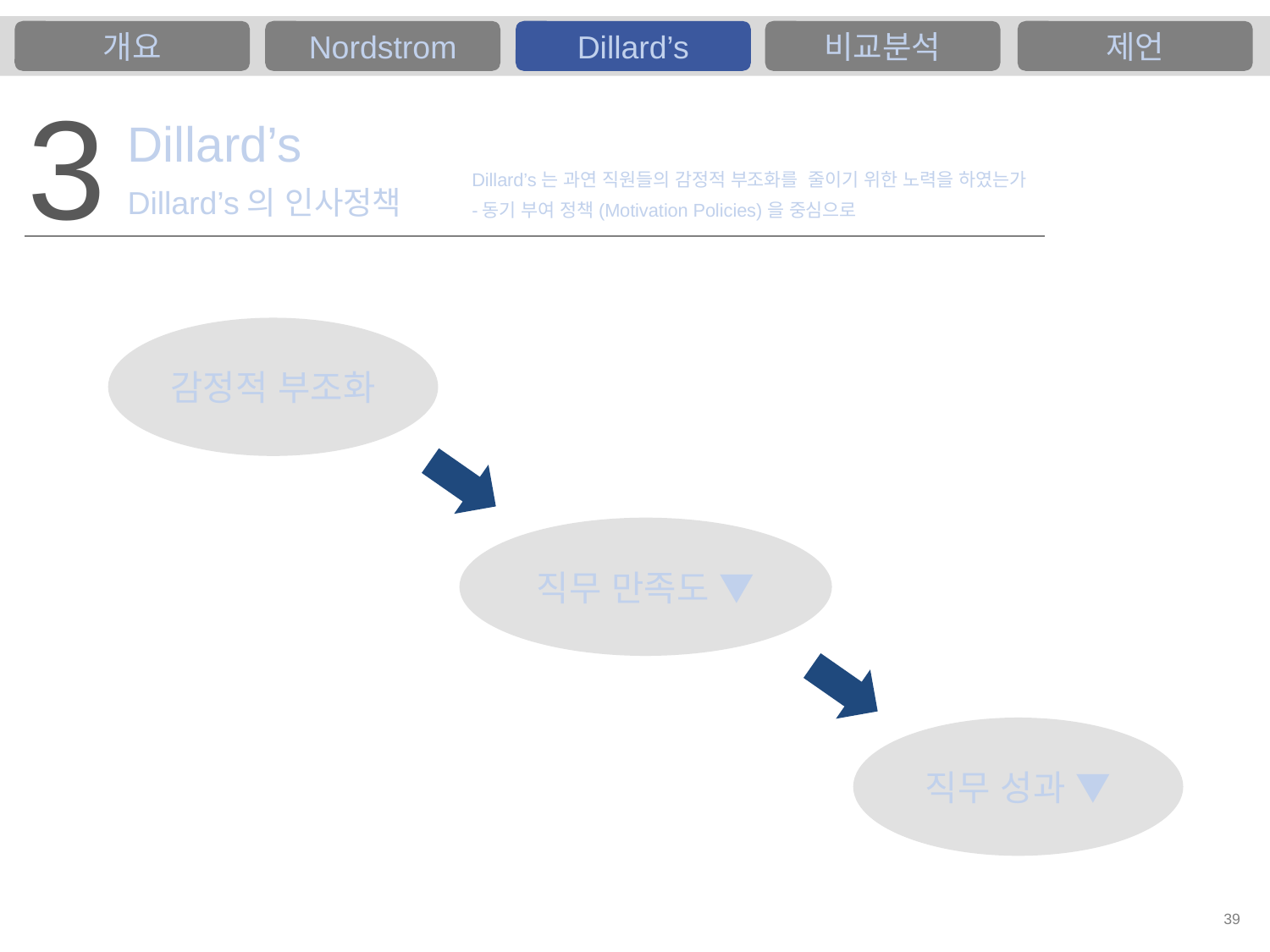

개요
Nordstrom
Dillard’s
비교분석
제언
3
Dillard’s
Dillard’s는 과연 직원들의 감정적 부조화를  줄이기 위한 노력을 하였는가
-동기 부여 정책(Motivation Policies)을 중심으로
Dillard’s의 인사정책
감정적 부조화

직무 만족도 ▼

직무 성과 ▼